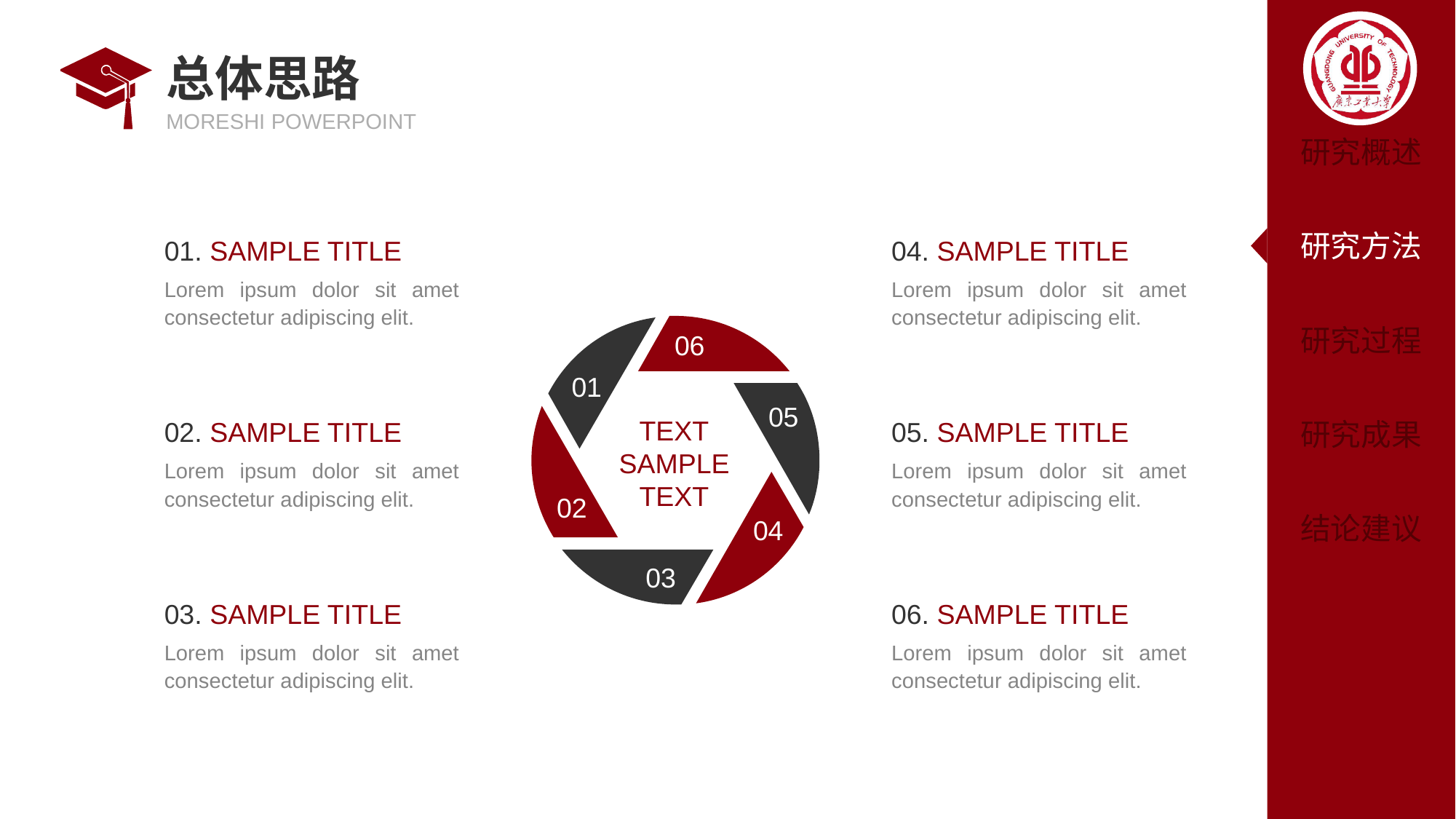

# 总体思路
01. SAMPLE TITLE
Lorem ipsum dolor sit amet consectetur adipiscing elit.
04. SAMPLE TITLE
Lorem ipsum dolor sit amet consectetur adipiscing elit.

06
01

05

TEXT
SAMPLE
TEXT
02. SAMPLE TITLE
Lorem ipsum dolor sit amet consectetur adipiscing elit.
05. SAMPLE TITLE
Lorem ipsum dolor sit amet consectetur adipiscing elit.

02
04

03
03. SAMPLE TITLE
Lorem ipsum dolor sit amet consectetur adipiscing elit.
06. SAMPLE TITLE
Lorem ipsum dolor sit amet consectetur adipiscing elit.